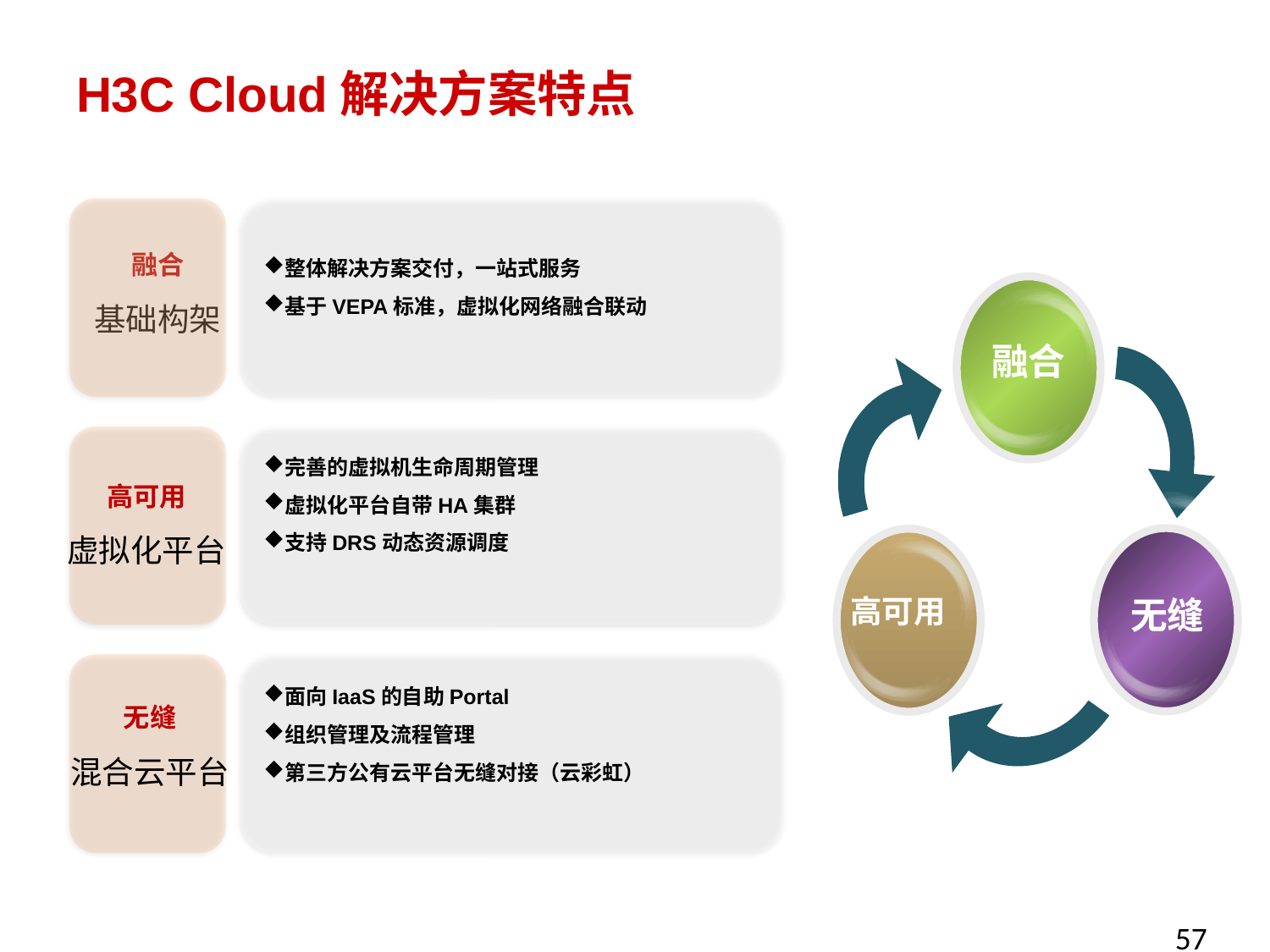

# H3C Cloud解决方案特点

融合
基础构架
整体解决方案交付，一站式服务
基于VEPA标准，虚拟化网络融合联动

融合

完善的虚拟机生命周期管理
虚拟化平台自带HA集群
支持DRS动态资源调度
高可用
虚拟化平台

高可用
无缝

面向IaaS的自助Portal
组织管理及流程管理
第三方公有云平台无缝对接（云彩虹）
无缝
混合云平台